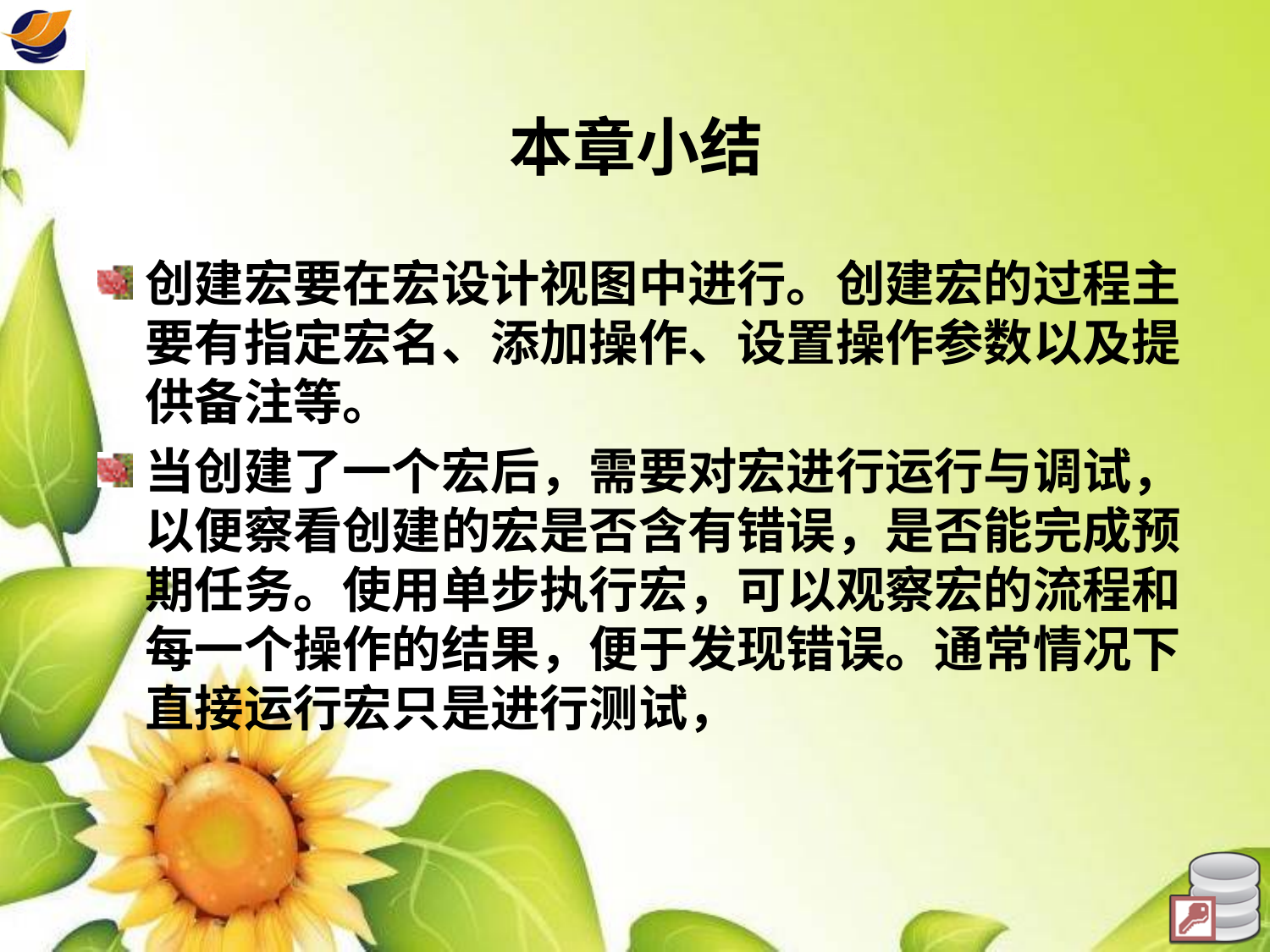

# 本章小结
创建宏要在宏设计视图中进行。创建宏的过程主要有指定宏名、添加操作、设置操作参数以及提供备注等。
当创建了一个宏后，需要对宏进行运行与调试，以便察看创建的宏是否含有错误，是否能完成预期任务。使用单步执行宏，可以观察宏的流程和每一个操作的结果，便于发现错误。通常情况下直接运行宏只是进行测试，